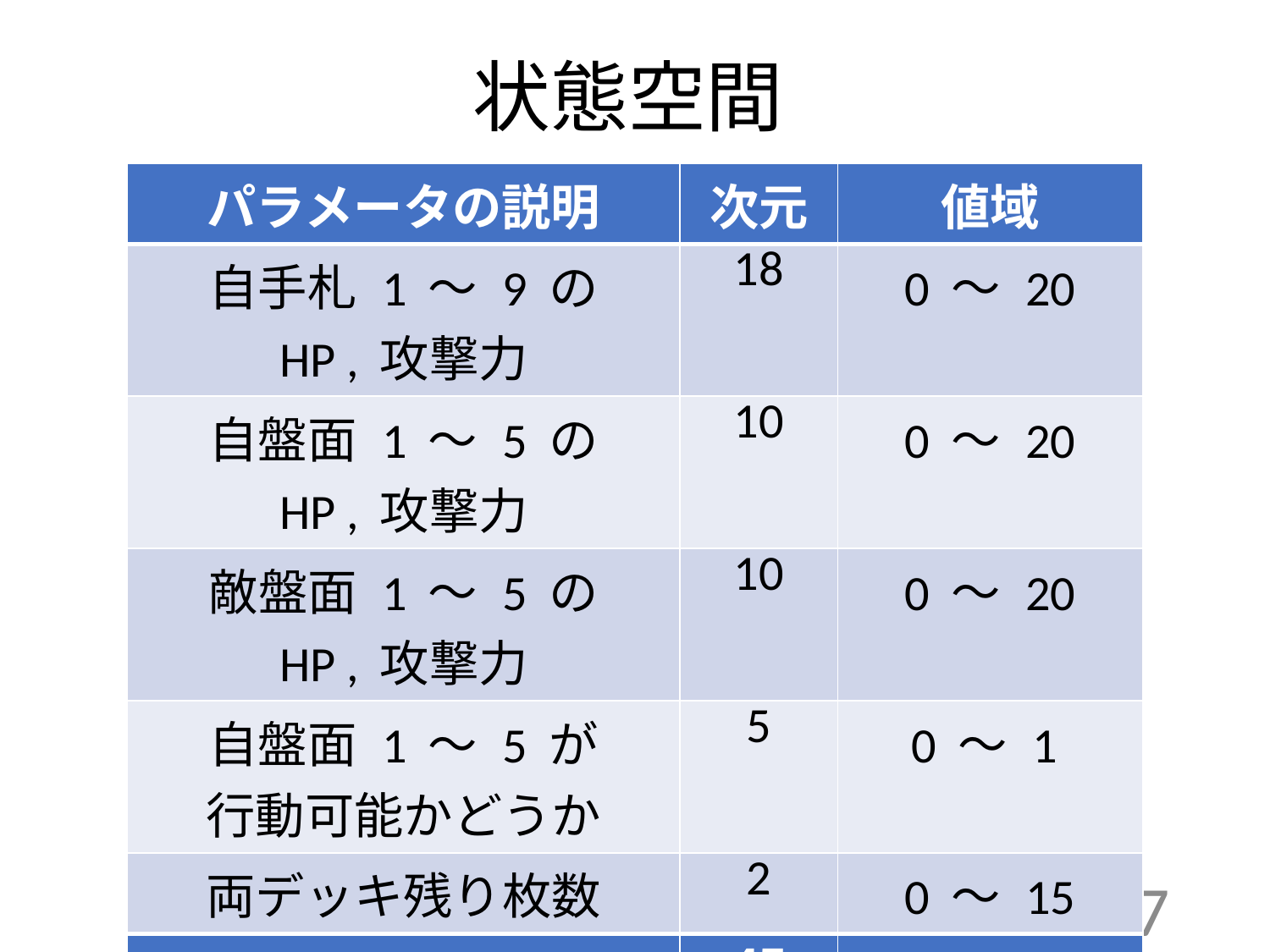

状態空間
| パラメータの説明 | 次元 | 値域 |
| --- | --- | --- |
| 自手札 1 ～ 9 の HP , 攻撃力 | 18 | 0 ～ 20 |
| 自盤面 1 ～ 5 の HP , 攻撃力 | 10 | 0 ～ 20 |
| 敵盤面 1 ～ 5 の HP , 攻撃力 | 10 | 0 ～ 20 |
| 自盤面 1 ～ 5 が 行動可能かどうか | 5 | 0 ～ 1 |
| 両デッキ残り枚数 | 2 | 0 ～ 15 |
| 計 | 45 |  |
27